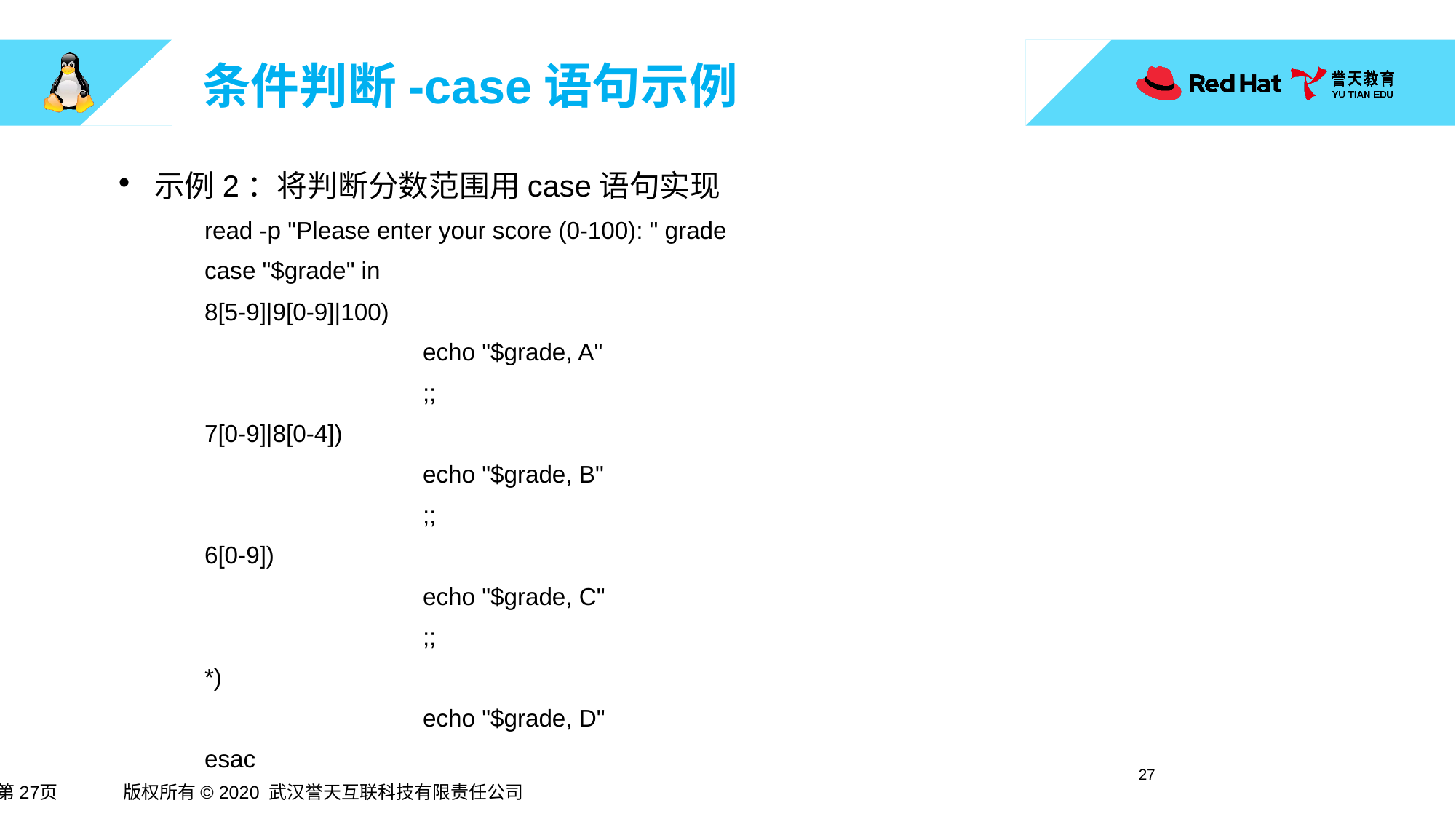

# 条件判断-case语句示例
示例2：将判断分数范围用case语句实现
read -p "Please enter your score (0-100): " grade
case "$grade" in
8[5-9]|9[0-9]|100)
		echo "$grade, A"
		;;
7[0-9]|8[0-4])
		echo "$grade, B"
		;;
6[0-9])
		echo "$grade, C"
		;;
*)
		echo "$grade, D"
esac
27